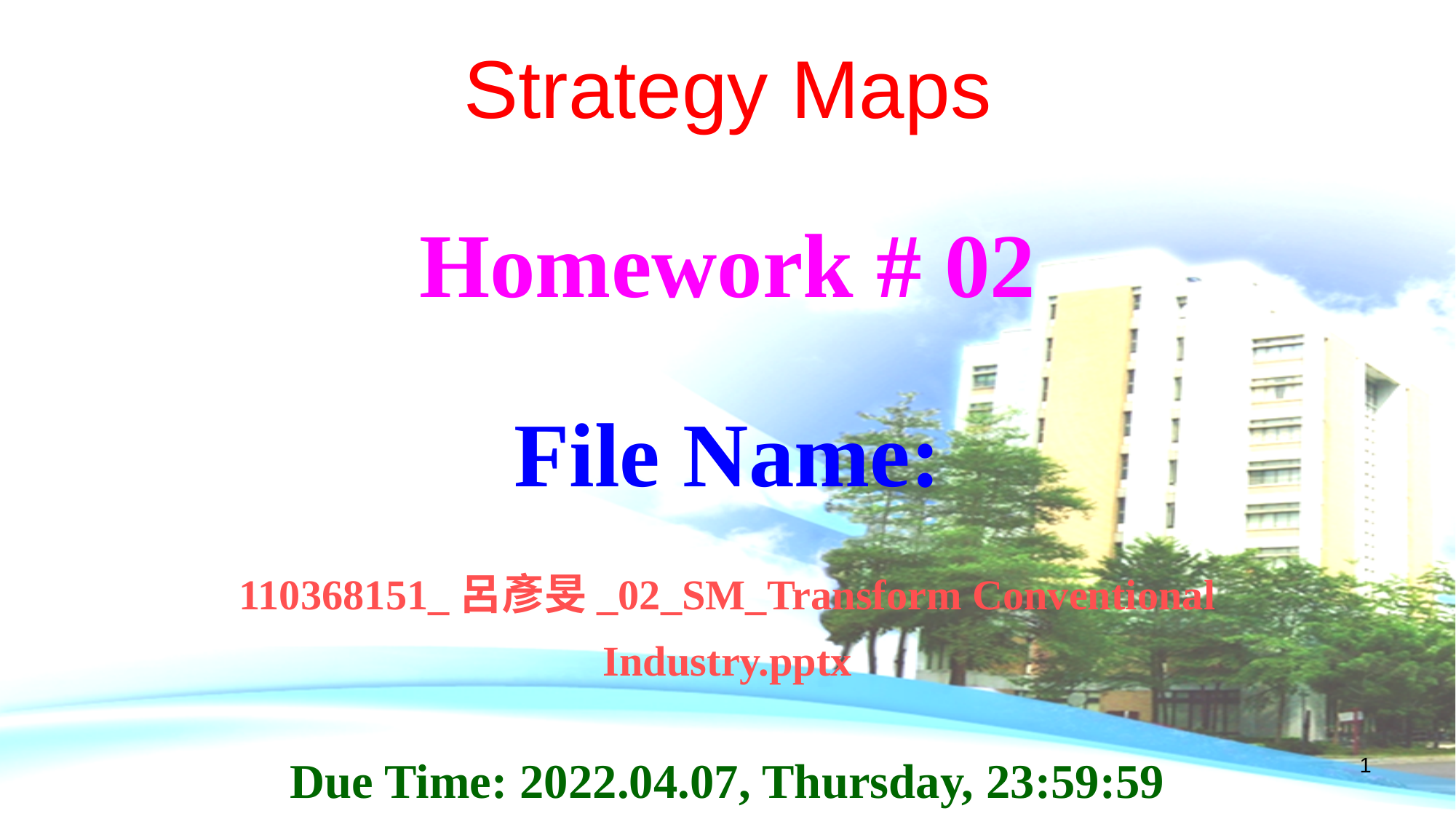

Strategy Maps

Homework # 02

File Name:

110368151_呂彥旻_02_SM_Transform Conventional Industry.pptx

Due Time: 2022.04.07, Thursday, 23:59:59
1